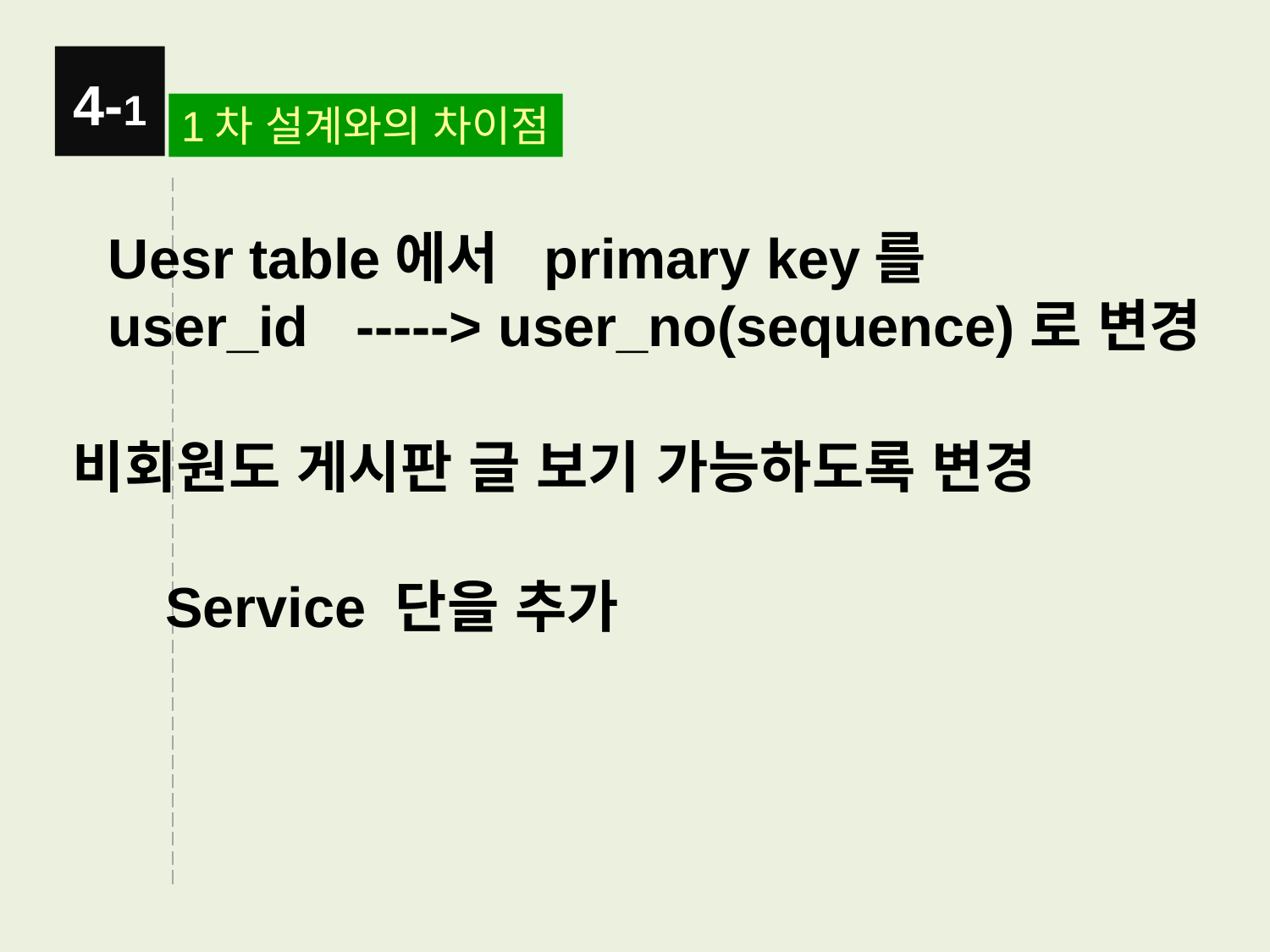

4-1
1차 설계와의 차이점
Uesr table에서  primary key를
user_id   -----> user_no(sequence)로 변경
비회원도 게시판 글 보기 가능하도록 변경
Service 단을 추가